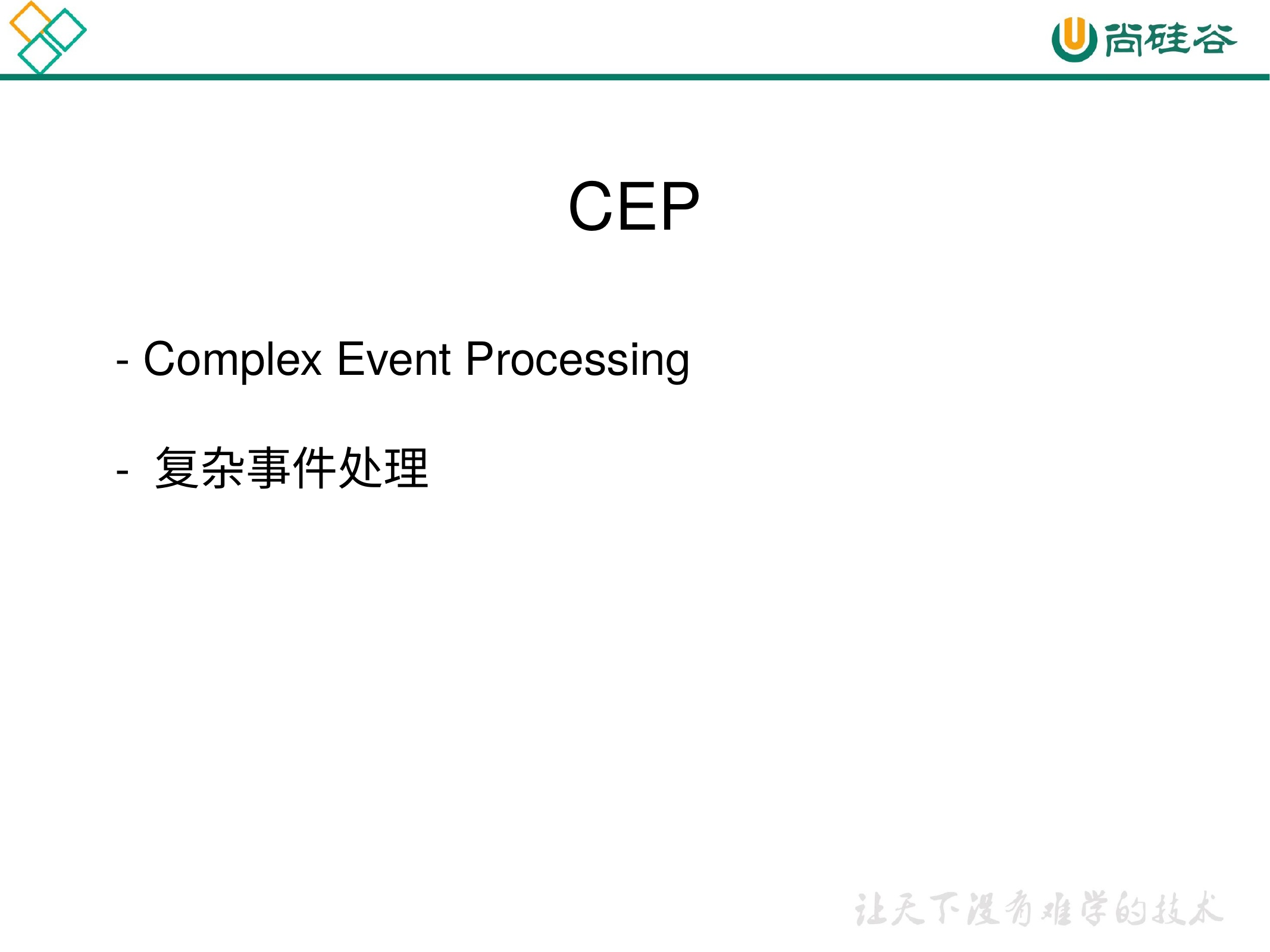

CEP
- Complex Event Processing

- 复杂事件处理